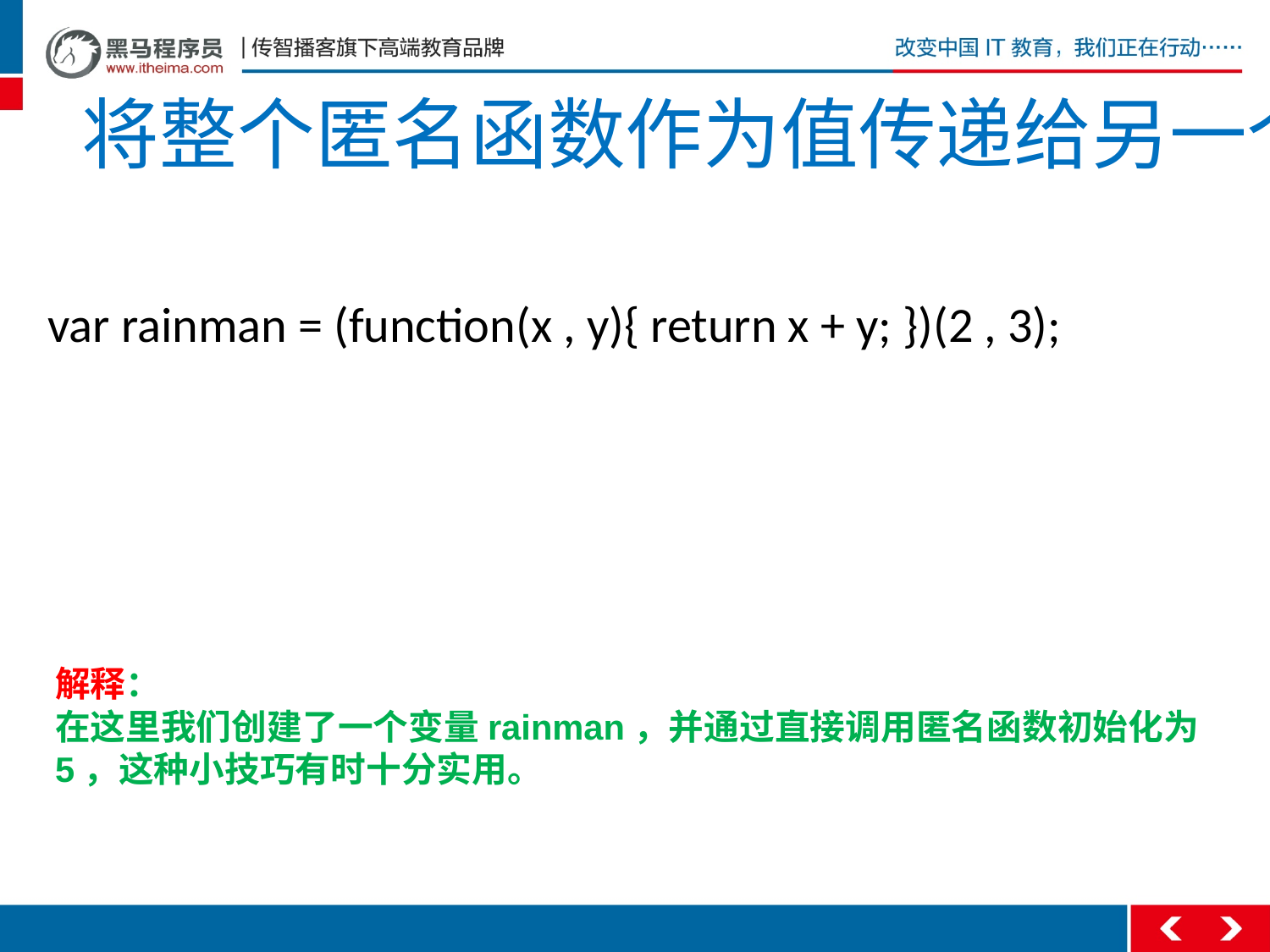

# 将整个匿名函数作为值传递给另一个变量
var rainman = (function(x , y){ return x + y; })(2 , 3);

解释：
在这里我们创建了一个变量rainman，并通过直接调用匿名函数初始化为5，这种小技巧有时十分实用。